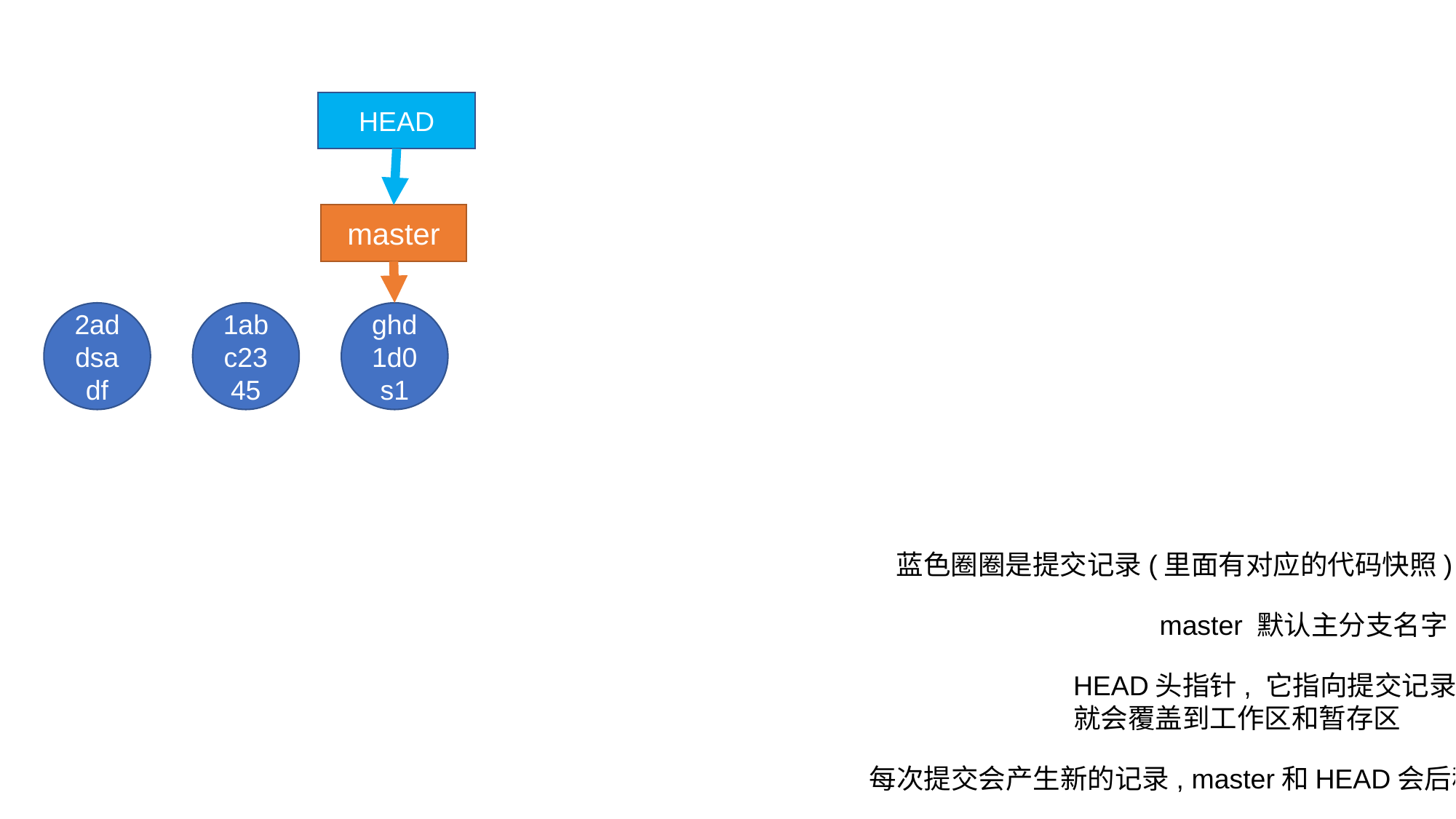

HEAD
master
2addsadf
1abc2345
ghd1d0s1
蓝色圈圈是提交记录(里面有对应的代码快照)
master 默认主分支名字
HEAD头指针, 它指向提交记录
就会覆盖到工作区和暂存区
每次提交会产生新的记录, master和HEAD会后移